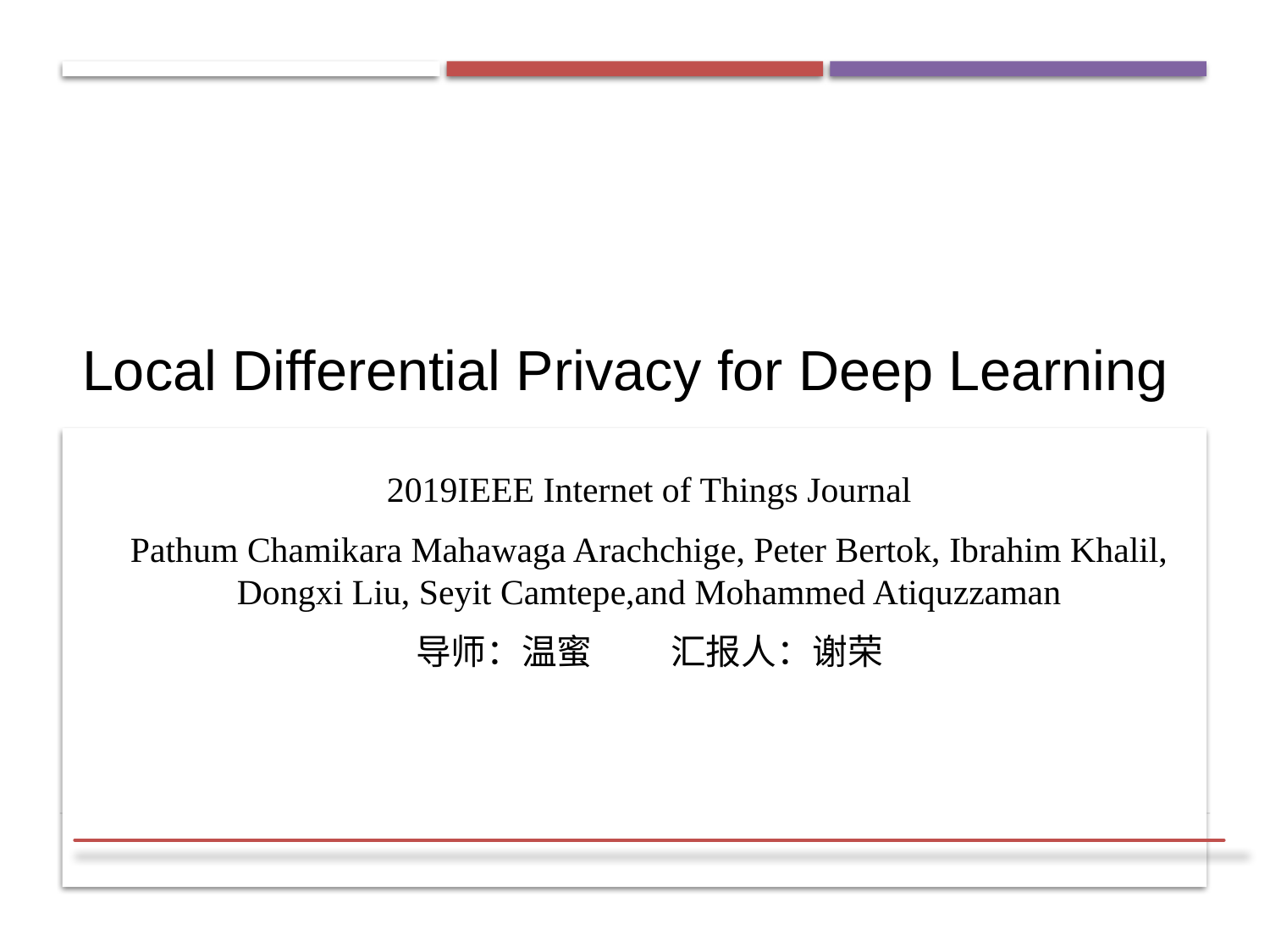

# Local Differential Privacy for Deep Learning
2019IEEE Internet of Things Journal
Pathum Chamikara Mahawaga Arachchige, Peter Bertok, Ibrahim Khalil, Dongxi Liu, Seyit Camtepe,and Mohammed Atiquzzaman
导师：温蜜          汇报人：谢荣